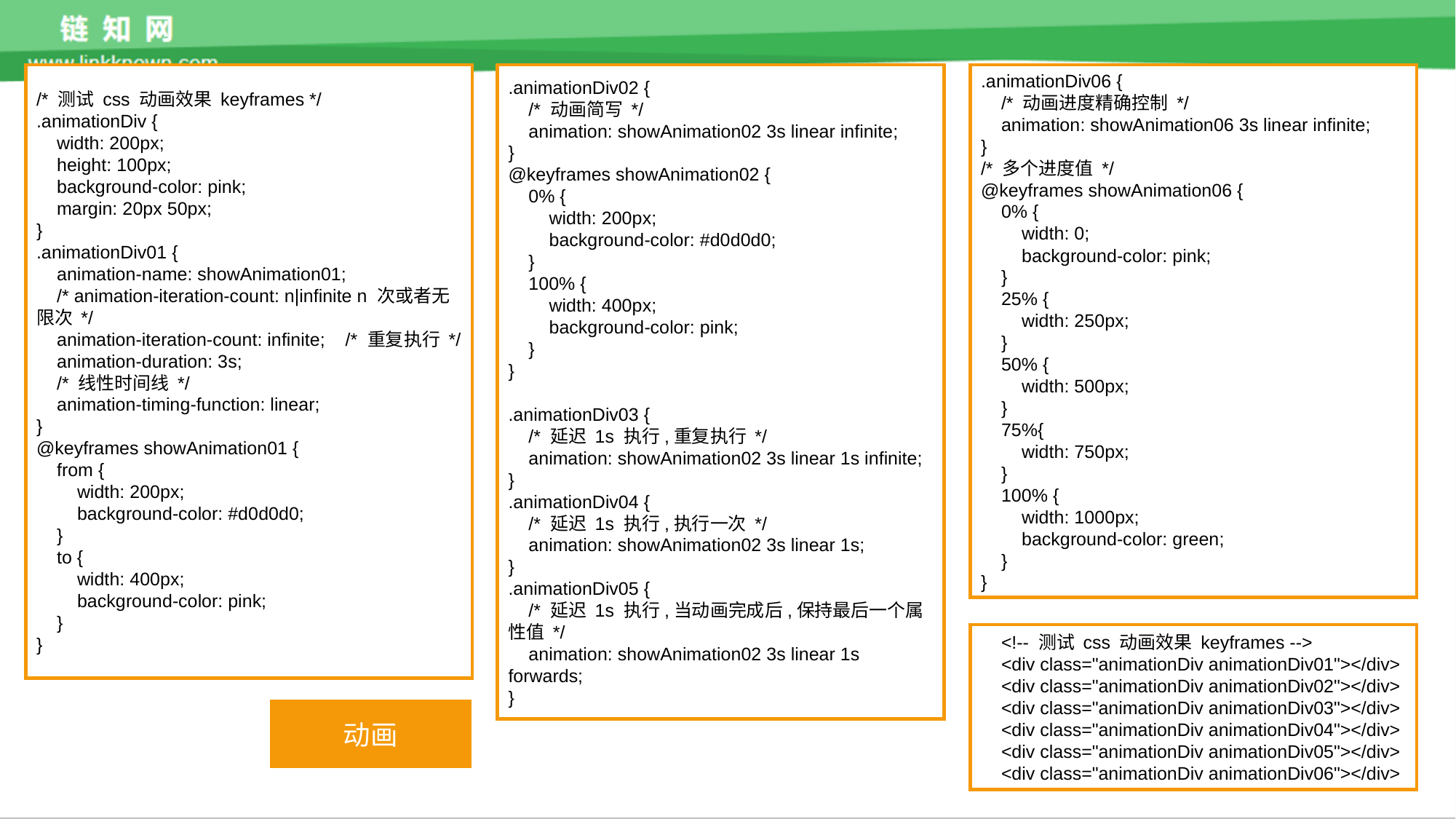

/* 测试 css 动画效果 keyframes */
.animationDiv {
    width: 200px;
    height: 100px;
    background-color: pink;
    margin: 20px 50px;
}
.animationDiv01 {
    animation-name: showAnimation01;
    /* animation-iteration-count: n|infinite n 次或者无限次 */
    animation-iteration-count: infinite;    /* 重复执行 */
    animation-duration: 3s;
    /* 线性时间线 */
    animation-timing-function: linear;
}
@keyframes showAnimation01 {
    from {
        width: 200px;
        background-color: #d0d0d0;
    }
    to {
        width: 400px;
        background-color: pink;
    }
}
.animationDiv02 {
    /* 动画简写 */
    animation: showAnimation02 3s linear infinite;
}
@keyframes showAnimation02 {
    0% {
        width: 200px;
        background-color: #d0d0d0;
    }
    100% {
        width: 400px;
        background-color: pink;
    }
}

.animationDiv03 {
    /* 延迟 1s 执行,重复执行 */
    animation: showAnimation02 3s linear 1s infinite;
}
.animationDiv04 {
    /* 延迟 1s 执行,执行一次 */
    animation: showAnimation02 3s linear 1s;
}
.animationDiv05 {
    /* 延迟 1s 执行,当动画完成后,保持最后一个属性值 */
    animation: showAnimation02 3s linear 1s forwards;
}
.animationDiv06 {
    /* 动画进度精确控制 */
    animation: showAnimation06 3s linear infinite;
}
/* 多个进度值 */
@keyframes showAnimation06 {
    0% {
        width: 0;
        background-color: pink;
    }
    25% {
        width: 250px;
    }
    50% {
        width: 500px;
    }
    75%{
        width: 750px;
    }
    100% {
        width: 1000px;
        background-color: green;
    }
}
    <!-- 测试 css 动画效果 keyframes -->
    <div class="animationDiv animationDiv01"></div>
    <div class="animationDiv animationDiv02"></div>
    <div class="animationDiv animationDiv03"></div>
    <div class="animationDiv animationDiv04"></div>
    <div class="animationDiv animationDiv05"></div>
    <div class="animationDiv animationDiv06"></div>
动画